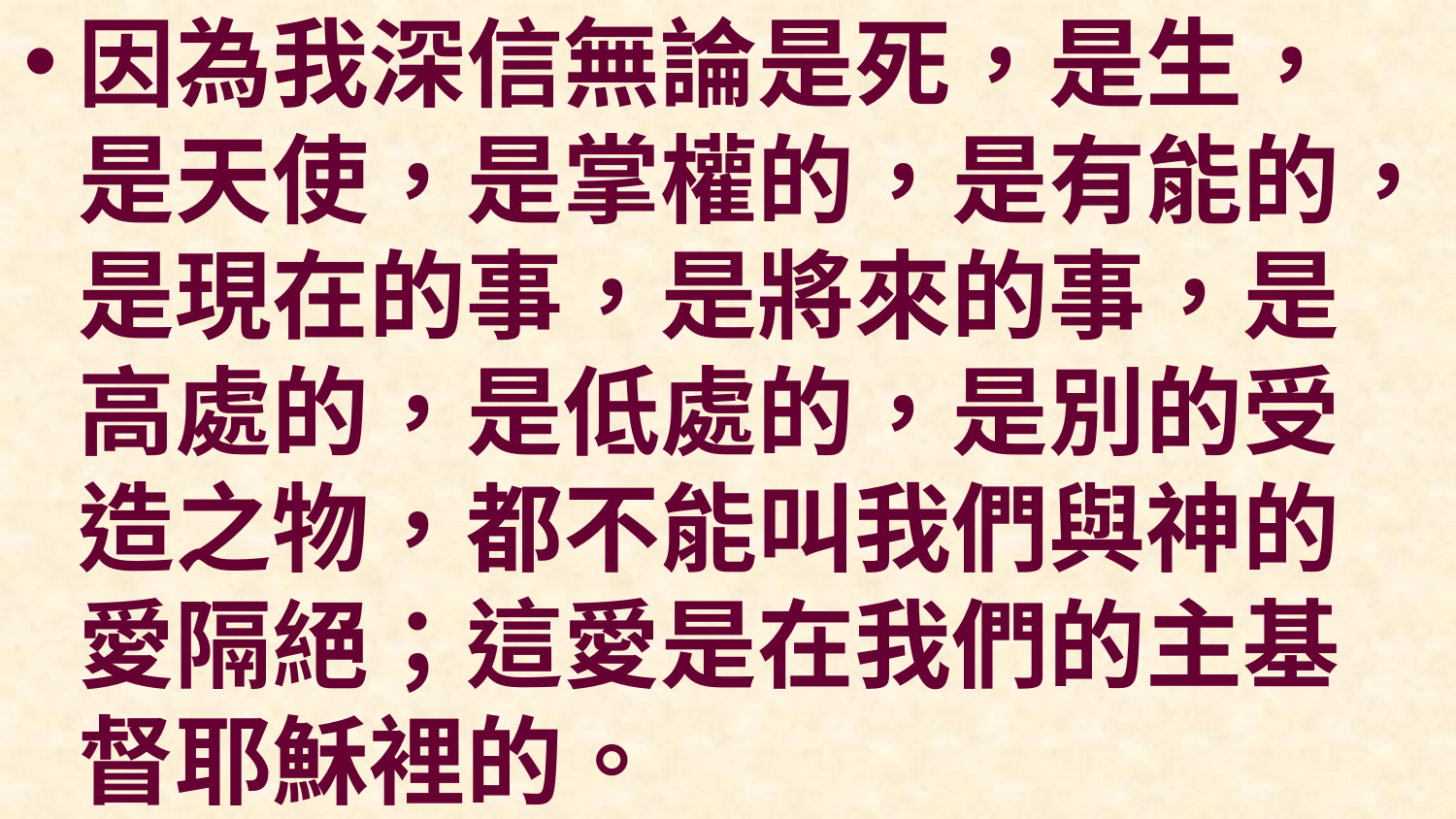

因為我深信無論是死，是生，是天使，是掌權的，是有能的，是現在的事，是將來的事，是高處的，是低處的，是別的受造之物，都不能叫我們與神的愛隔絕；這愛是在我們的主基督耶穌裡的。